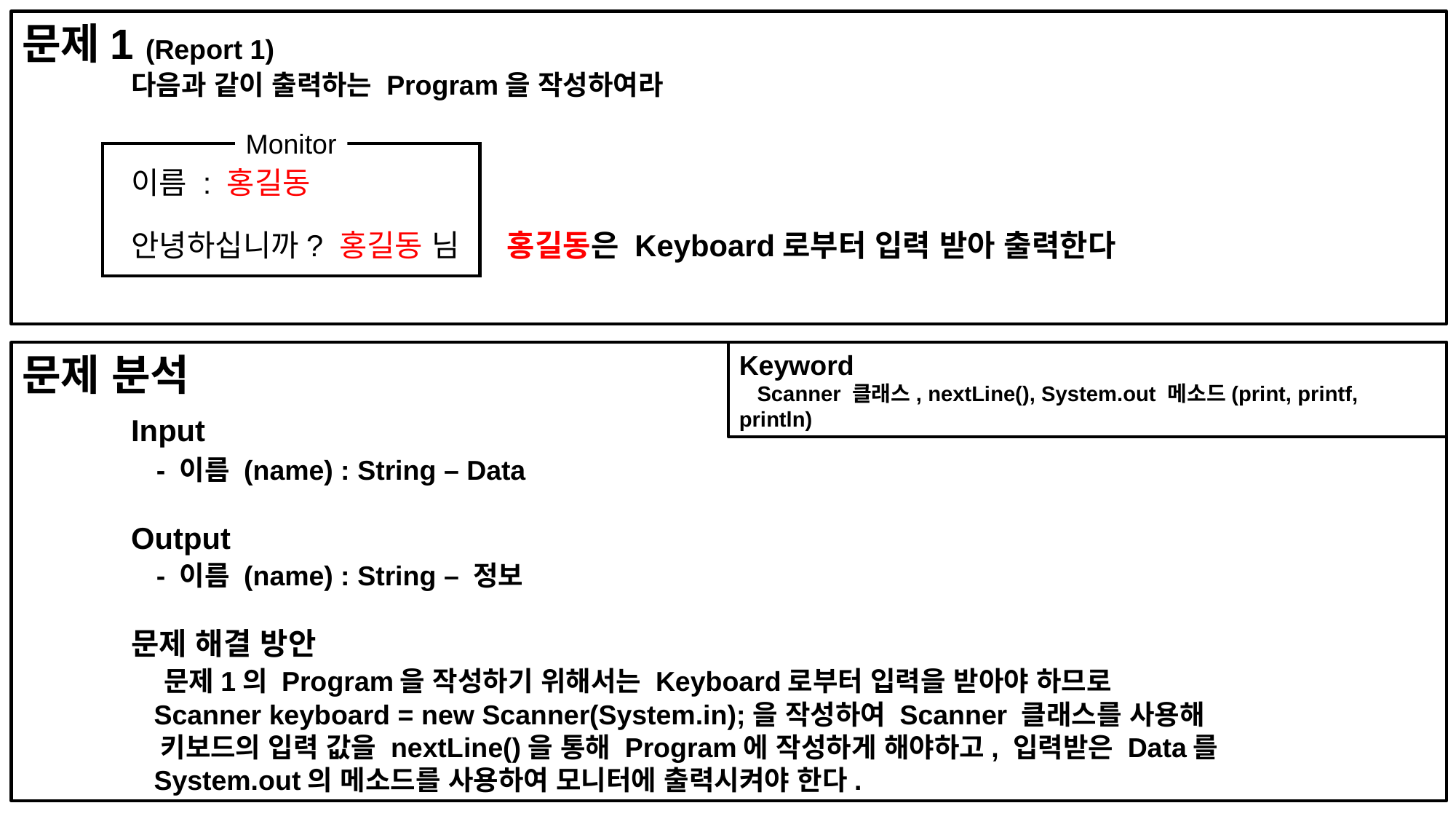

문제1 (Report 1)
	다음과 같이 출력하는 Program을 작성하여라

	이름 : 홍길동
    	안녕하십니까? 홍길동 님    홍길동은 Keyboard로부터 입력 받아 출력한다

Monitor

문제 분석
	Input
	   - 이름 (name) : String – Data

	Output
	   - 이름 (name) : String – 정보

	문제 해결 방안
	   문제1의 Program을 작성하기 위해서는 Keyboard로부터 입력을 받아야 하므로
	   Scanner keyboard = new Scanner(System.in);을 작성하여 Scanner 클래스를 사용해
	   키보드의 입력 값을 nextLine()을 통해 Program에 작성하게 해야하고, 입력받은 Data를
	   System.out의 메소드를 사용하여 모니터에 출력시켜야 한다.
Keyword
   Scanner 클래스, nextLine(), System.out 메소드(print, printf, println)